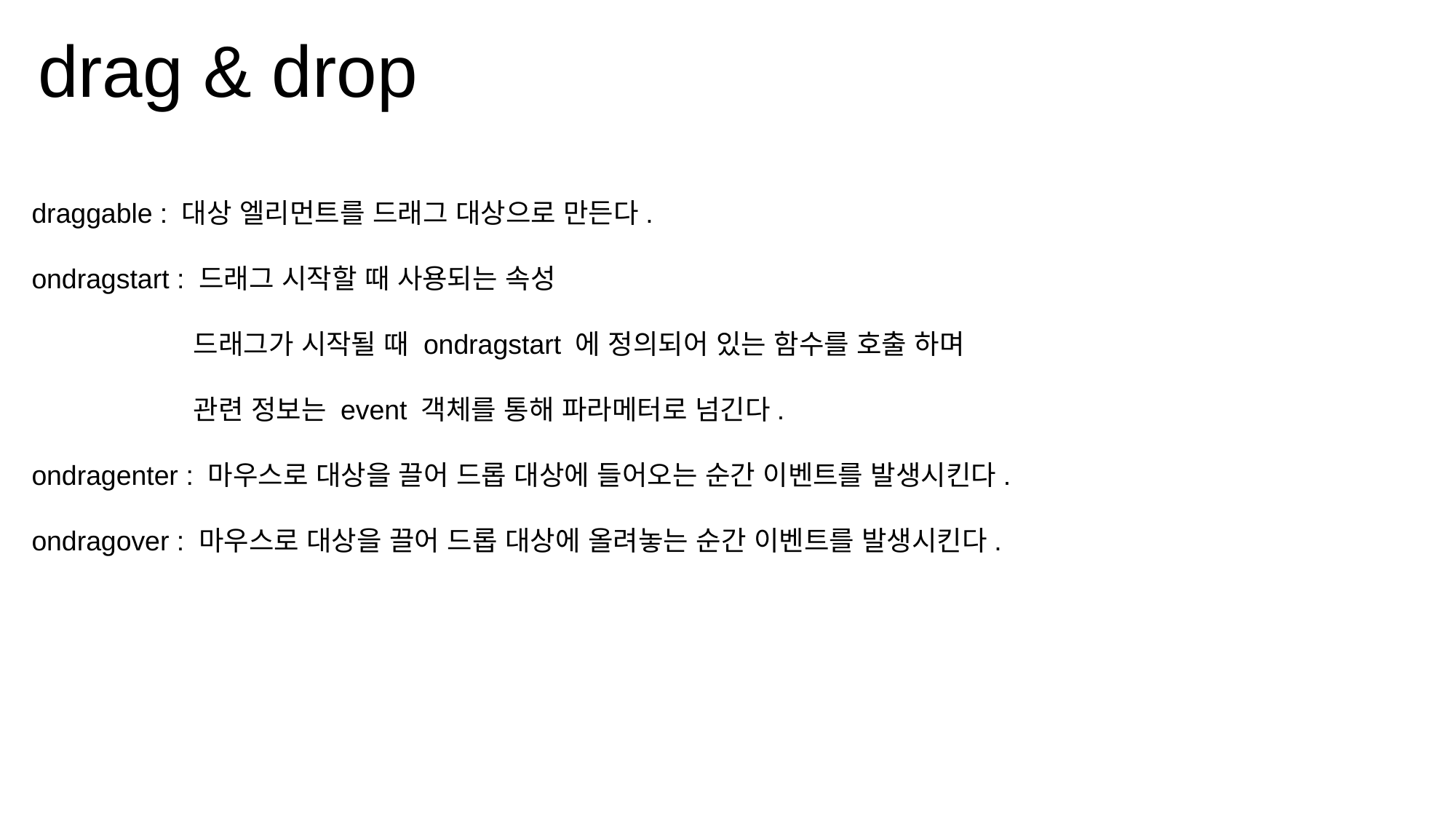

drag & drop
draggable : 대상 엘리먼트를 드래그 대상으로 만든다.

ondragstart : 드래그 시작할 때 사용되는 속성

	      드래그가 시작될 때 ondragstart 에 정의되어 있는 함수를 호출 하며

	      관련 정보는 event 객체를 통해 파라메터로 넘긴다.

ondragenter : 마우스로 대상을 끌어 드롭 대상에 들어오는 순간 이벤트를 발생시킨다.

ondragover : 마우스로 대상을 끌어 드롭 대상에 올려놓는 순간 이벤트를 발생시킨다.